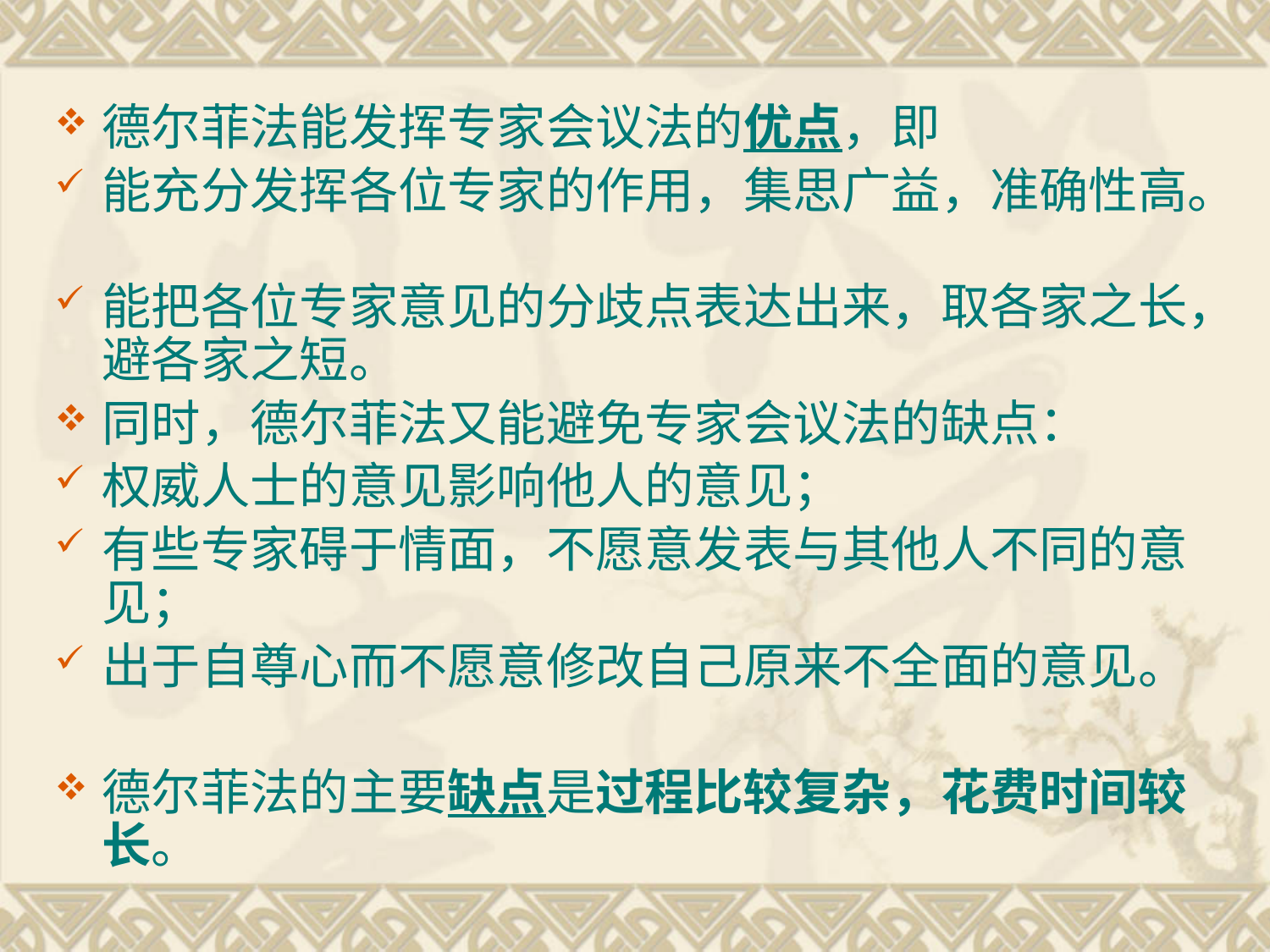

德尔菲法能发挥专家会议法的优点，即
能充分发挥各位专家的作用，集思广益，准确性高。
能把各位专家意见的分歧点表达出来，取各家之长，避各家之短。
同时，德尔菲法又能避免专家会议法的缺点：
权威人士的意见影响他人的意见；
有些专家碍于情面，不愿意发表与其他人不同的意见；
出于自尊心而不愿意修改自己原来不全面的意见。

德尔菲法的主要缺点是过程比较复杂，花费时间较长。